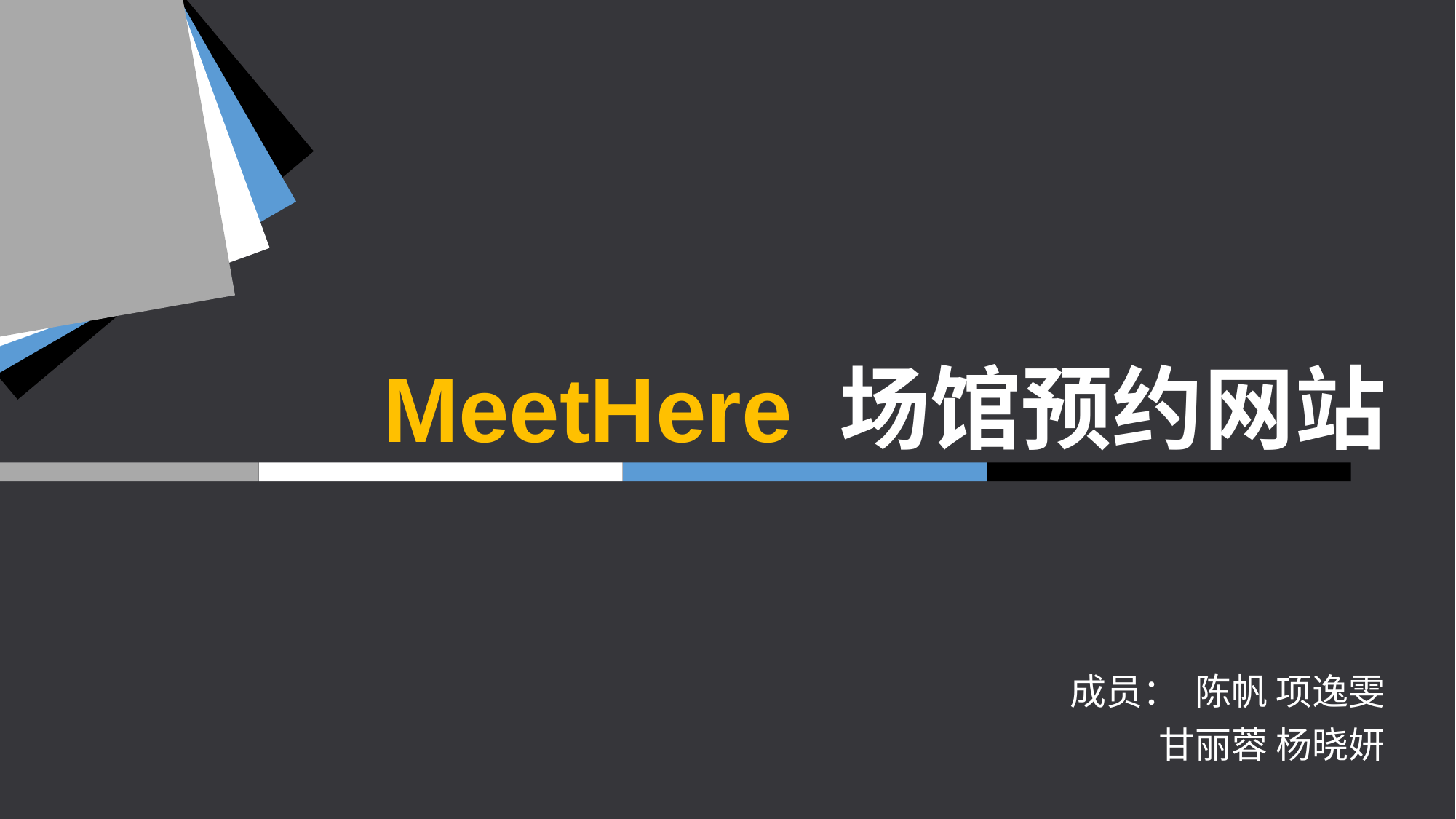

# MeetHere 场馆预约网站

成员：  陈帆 项逸雯
甘丽蓉 杨晓妍